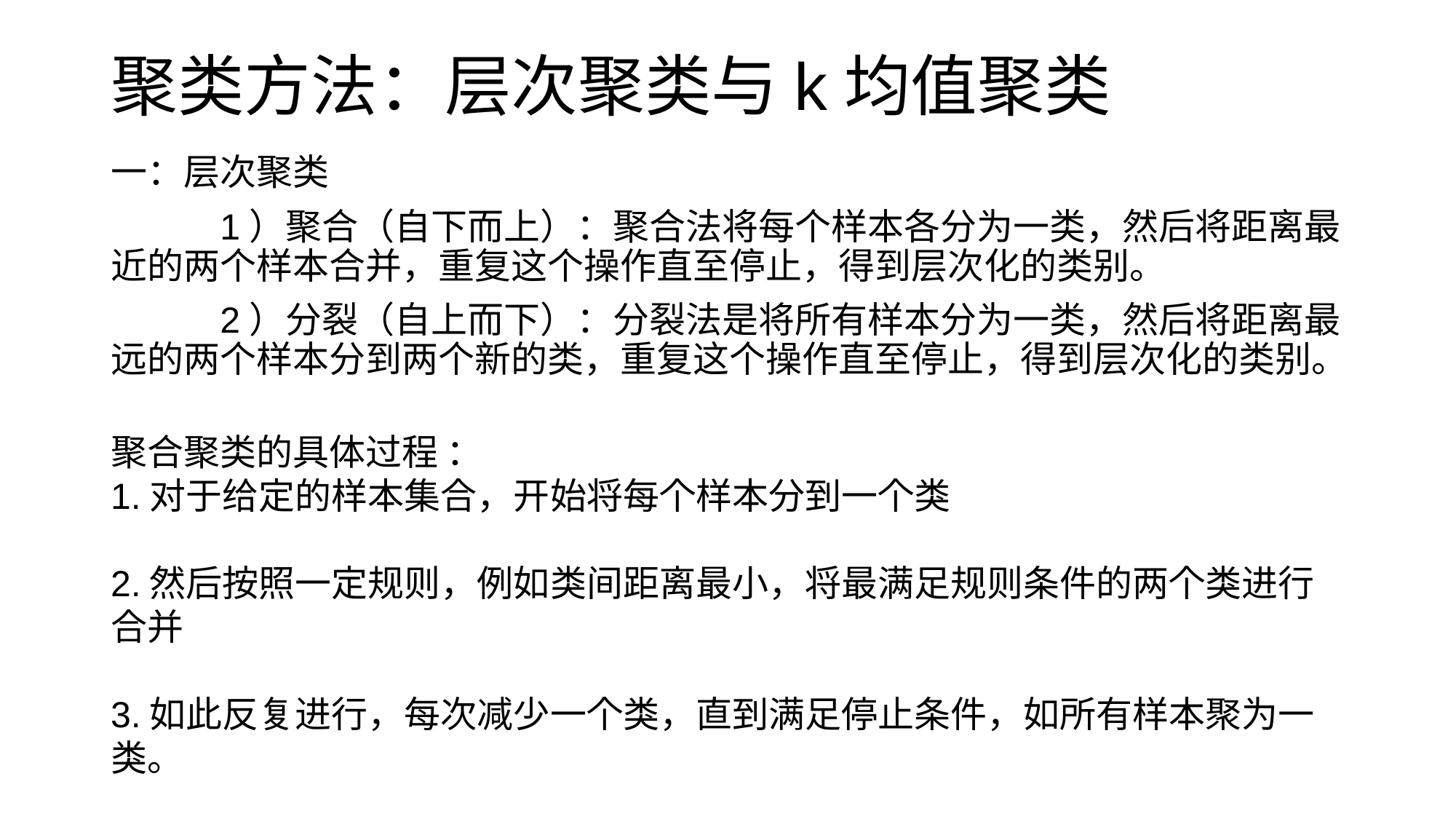

# 聚类方法：层次聚类与k均值聚类
一：层次聚类
	1）聚合（自下而上）：聚合法将每个样本各分为一类，然后将距离最近的两个样本合并，重复这个操作直至停止，得到层次化的类别。
	2）分裂（自上而下）：分裂法是将所有样本分为一类，然后将距离最远的两个样本分到两个新的类，重复这个操作直至停止，得到层次化的类别。
聚合聚类的具体过程 ：
1.对于给定的样本集合，开始将每个样本分到一个类

2.然后按照一定规则，例如类间距离最小，将最满足规则条件的两个类进行合并

3.如此反复进行，每次减少一个类，直到满足停止条件，如所有样本聚为一类。